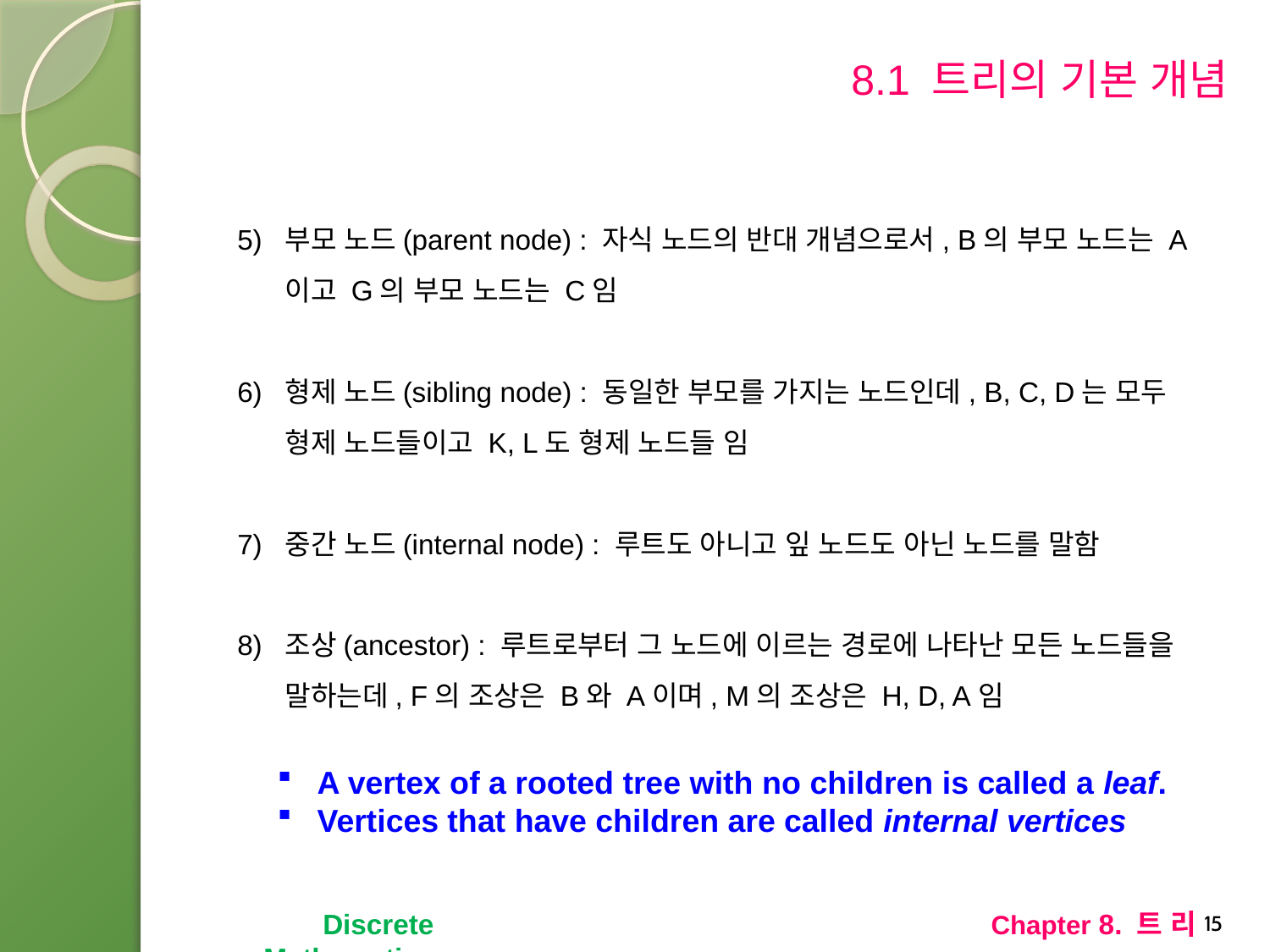

# 8.1 트리의 기본 개념
부모 노드(parent node) : 자식 노드의 반대 개념으로서, B의 부모 노드는 A이고 G의 부모 노드는 C임

형제 노드(sibling node) : 동일한 부모를 가지는 노드인데, B, C, D는 모두 형제 노드들이고 K, L도 형제 노드들 임

중간 노드(internal node) : 루트도 아니고 잎 노드도 아닌 노드를 말함

조상(ancestor) : 루트로부터 그 노드에 이르는 경로에 나타난 모든 노드들을 말하는데, F의 조상은 B와 A이며, M의 조상은 H, D, A임
A vertex of a rooted tree with no children is called a leaf.
Vertices that have children are called internal vertices
Discrete Mathematics
Chapter 8. 트 리
15